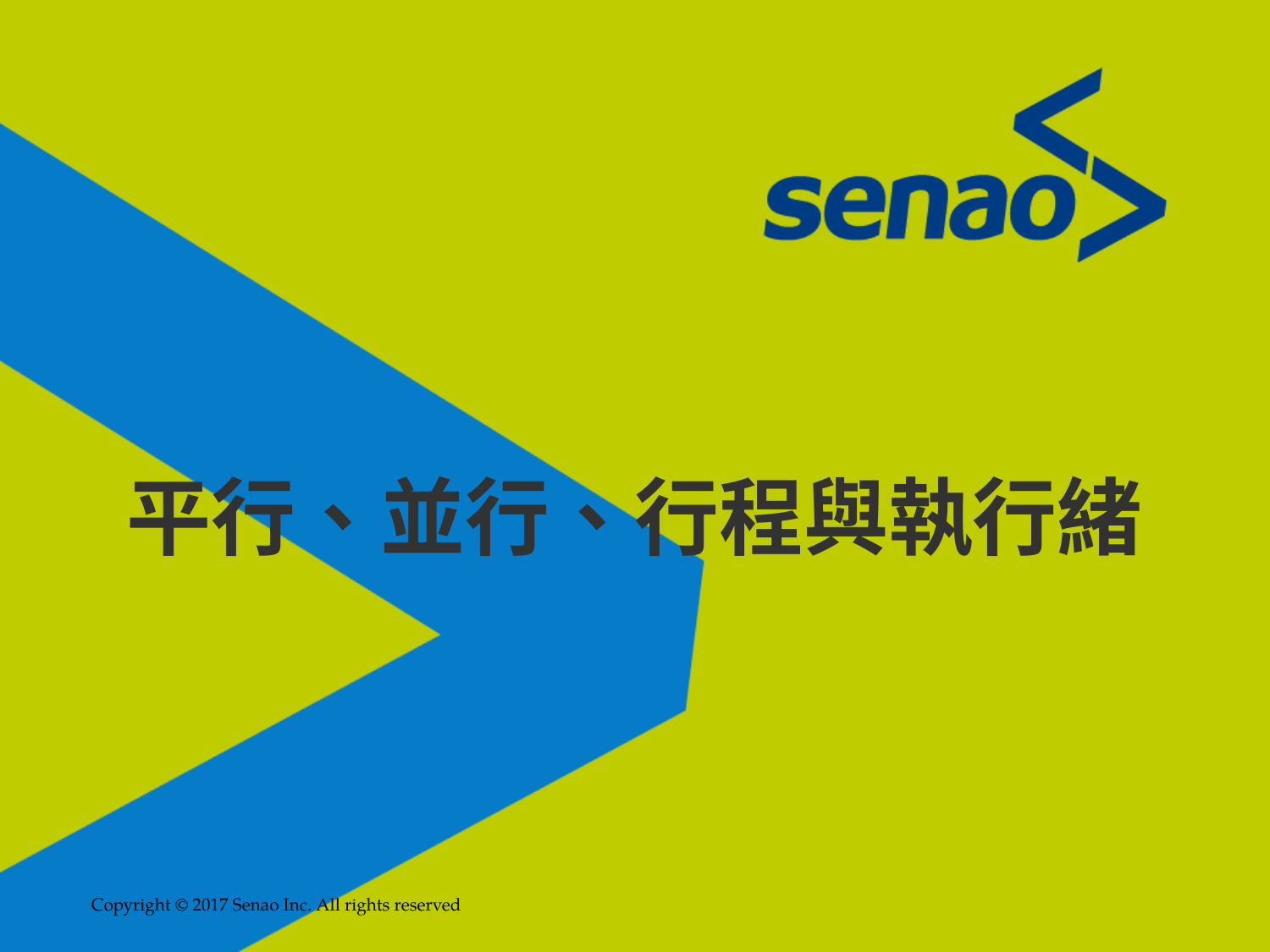

# 平行、並行、行程與執行緒
Copyright © 2017 Senao Inc. All rights reserved